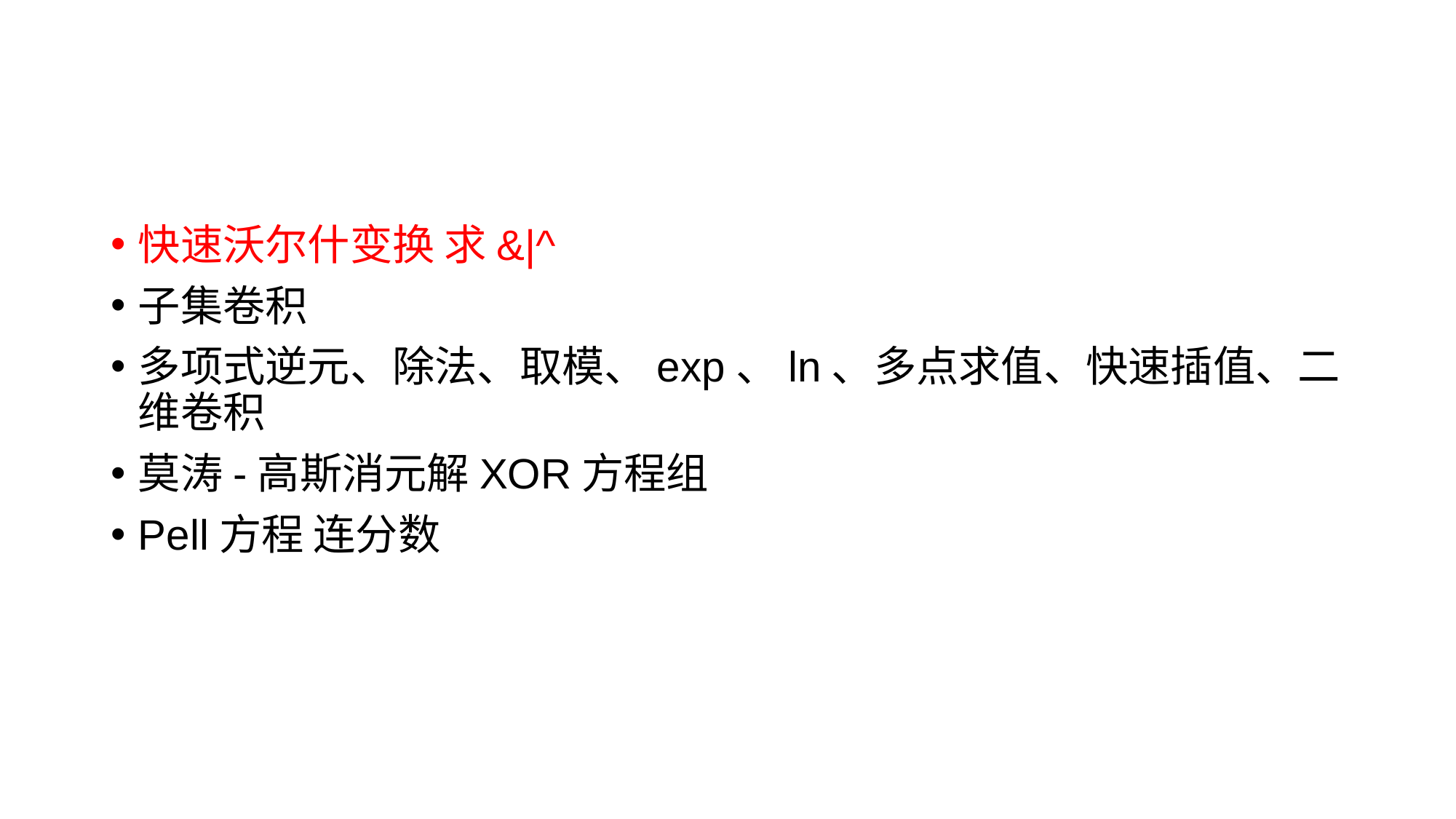

快速沃尔什变换 求&|^
子集卷积
多项式逆元、除法、取模、exp、ln、多点求值、快速插值、二维卷积
莫涛-高斯消元解XOR方程组
Pell方程 连分数